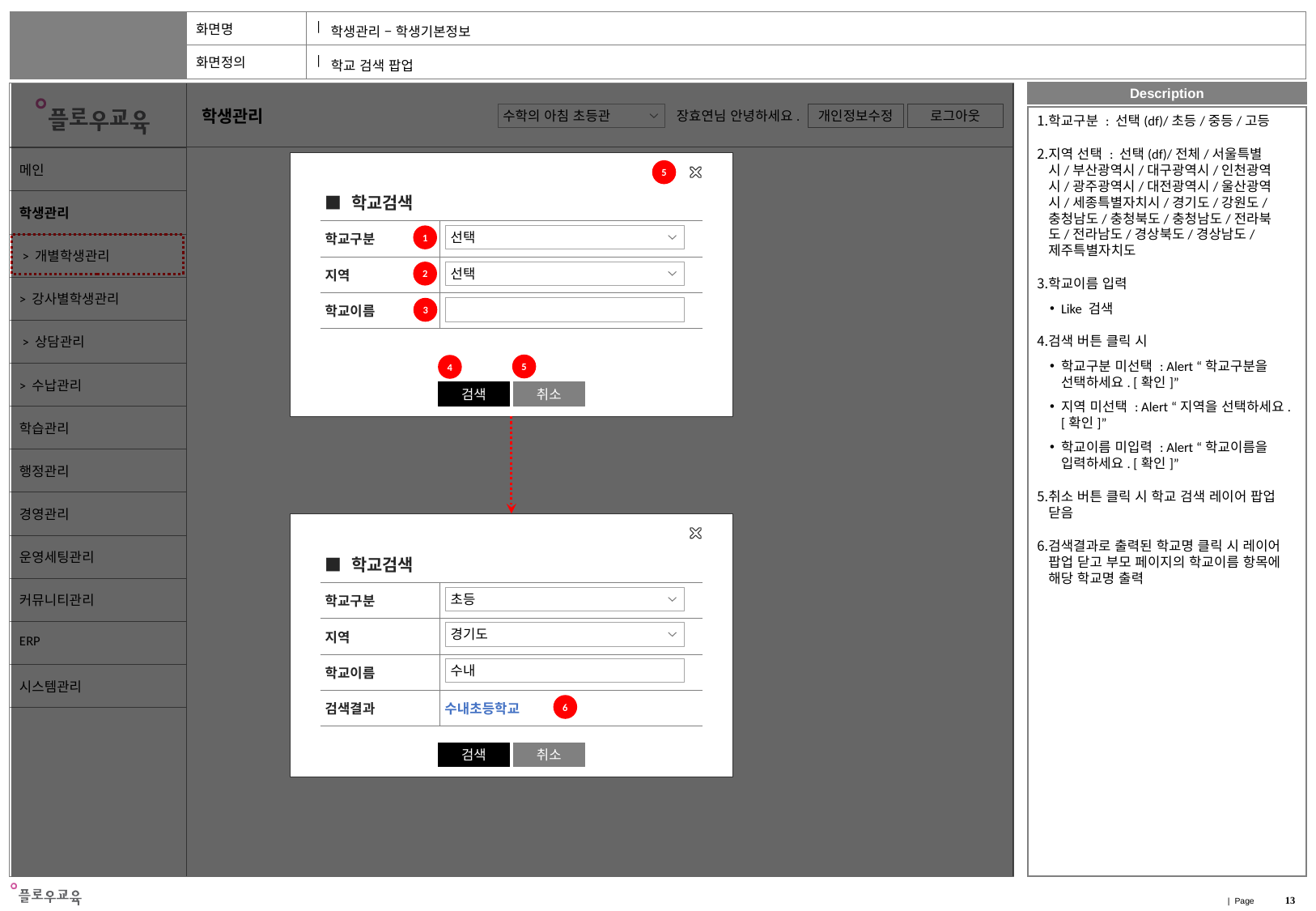

학생관리 – 학생기본정보
학교 검색 팝업

학교구분 : 선택(df)/초등/중등/고등
지역 선택 : 선택(df)/전체/서울특별시/부산광역시/대구광역시/인천광역시/광주광역시/대전광역시/울산광역시/세종특별자치시/경기도/강원도/충청남도/충청북도/충청남도/전라북도/전라남도/경상북도/경상남도/제주특별자치도
학교이름 입력
Like 검색
검색 버튼 클릭 시
학교구분 미선택 : Alert “학교구분을 선택하세요. [확인]”
지역 미선택 : Alert “지역을 선택하세요. [확인]”
학교이름 미입력 : Alert “학교이름을 입력하세요. [확인]”
취소 버튼 클릭 시 학교 검색 레이어 팝업 닫음
검색결과로 출력된 학교명 클릭 시 레이어 팝업 닫고 부모 페이지의 학교이름 항목에 해당 학교명 출력

5

| ■ 학교검색 |  |
| --- | --- |
| 학교구분 |  |
| 지역 |  |
| 학교이름 |  |
1
선택

2
선택

3

5
4
검색
취소

| ■ 학교검색 |  |
| --- | --- |
| 학교구분 |  |
| 지역 |  |
| 학교이름 |  |
| 검색결과 | 수내초등학교 |
초등

경기도

수내
6
검색
취소
13